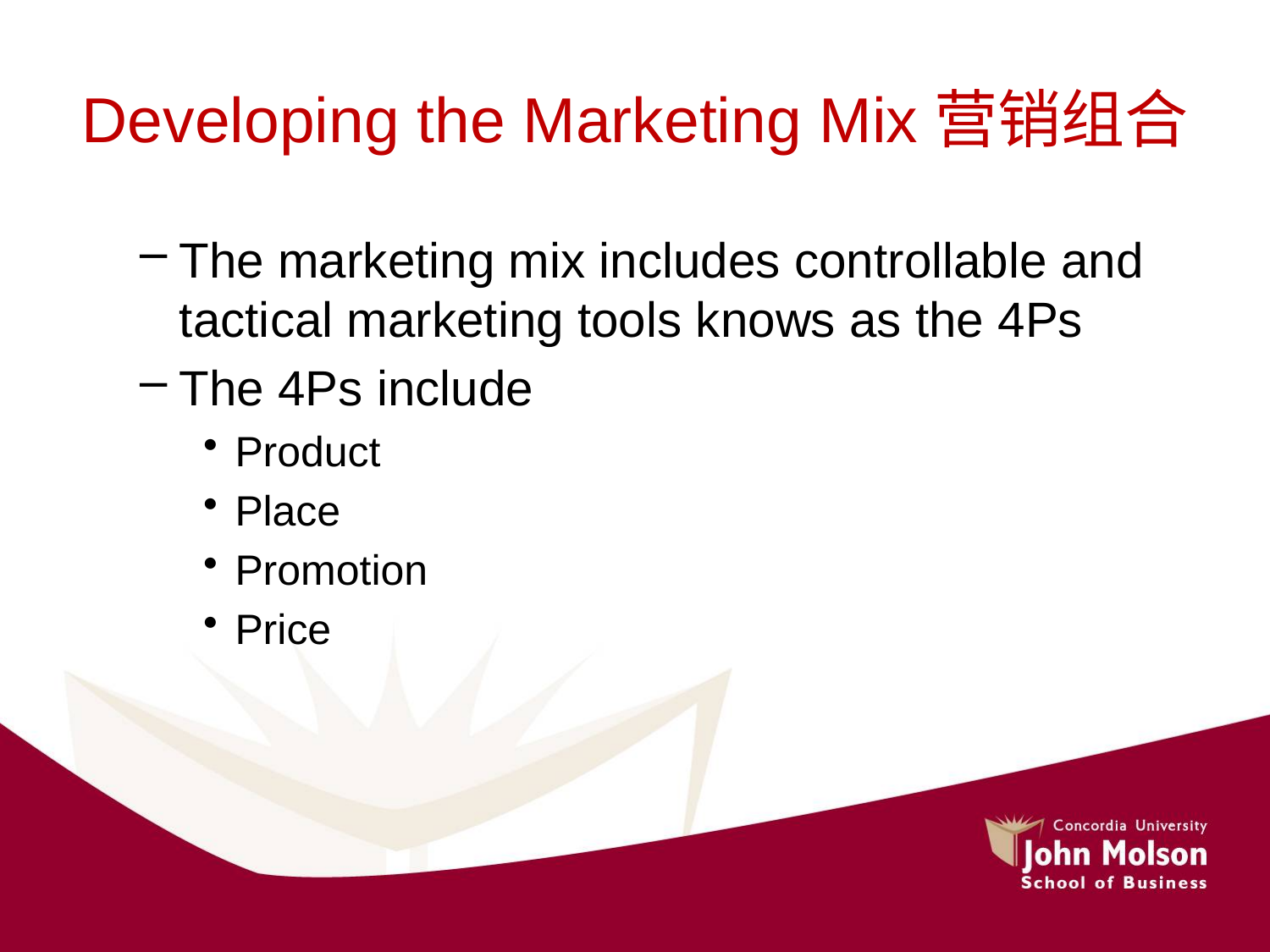

Developing the Marketing Mix营销组合
The marketing mix includes controllable and tactical marketing tools knows as the 4Ps
The 4Ps include
Product
Place
Promotion
Price